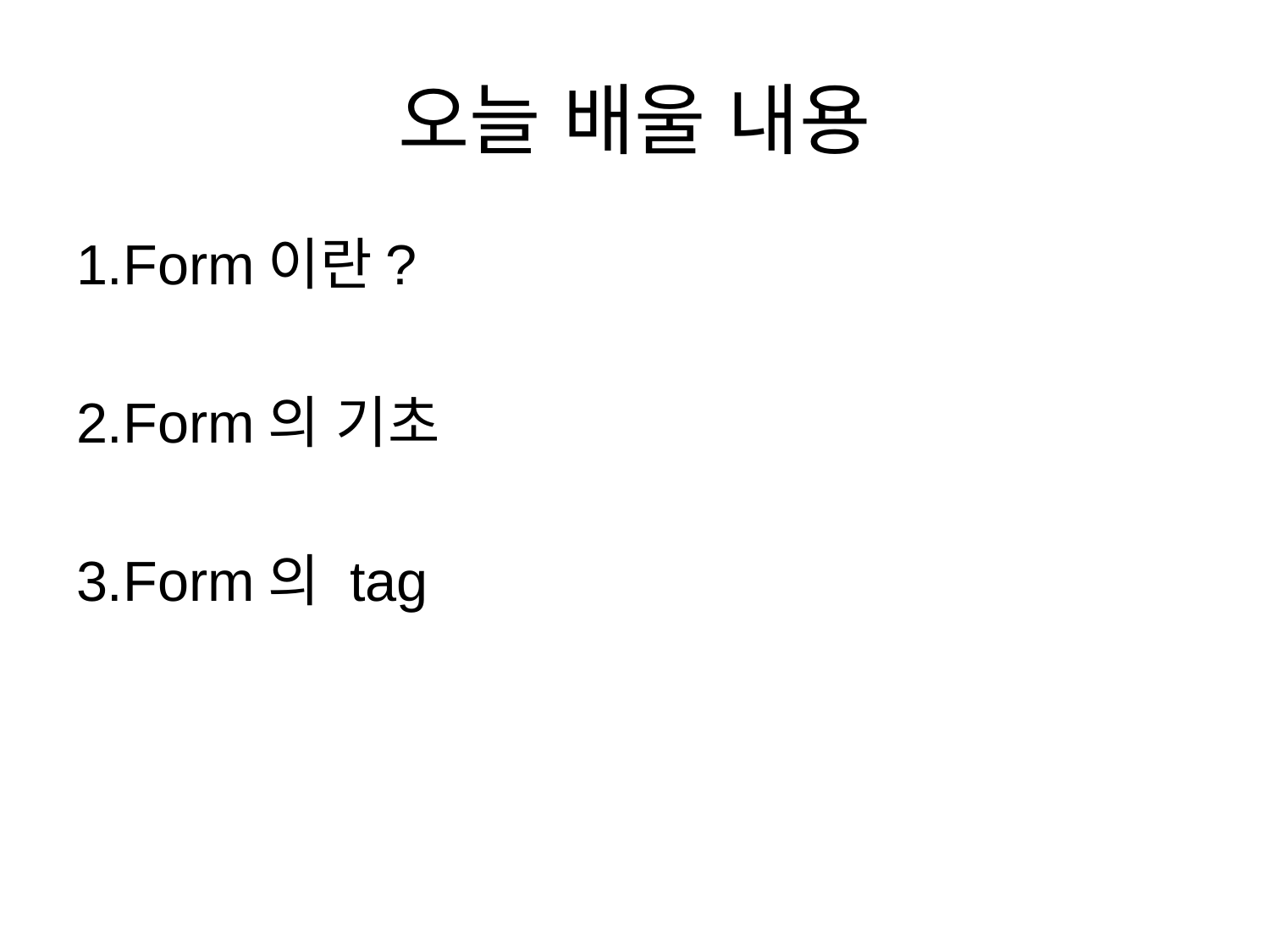

# 오늘 배울 내용
1.Form이란?

2.Form의 기초

3.Form의 tag